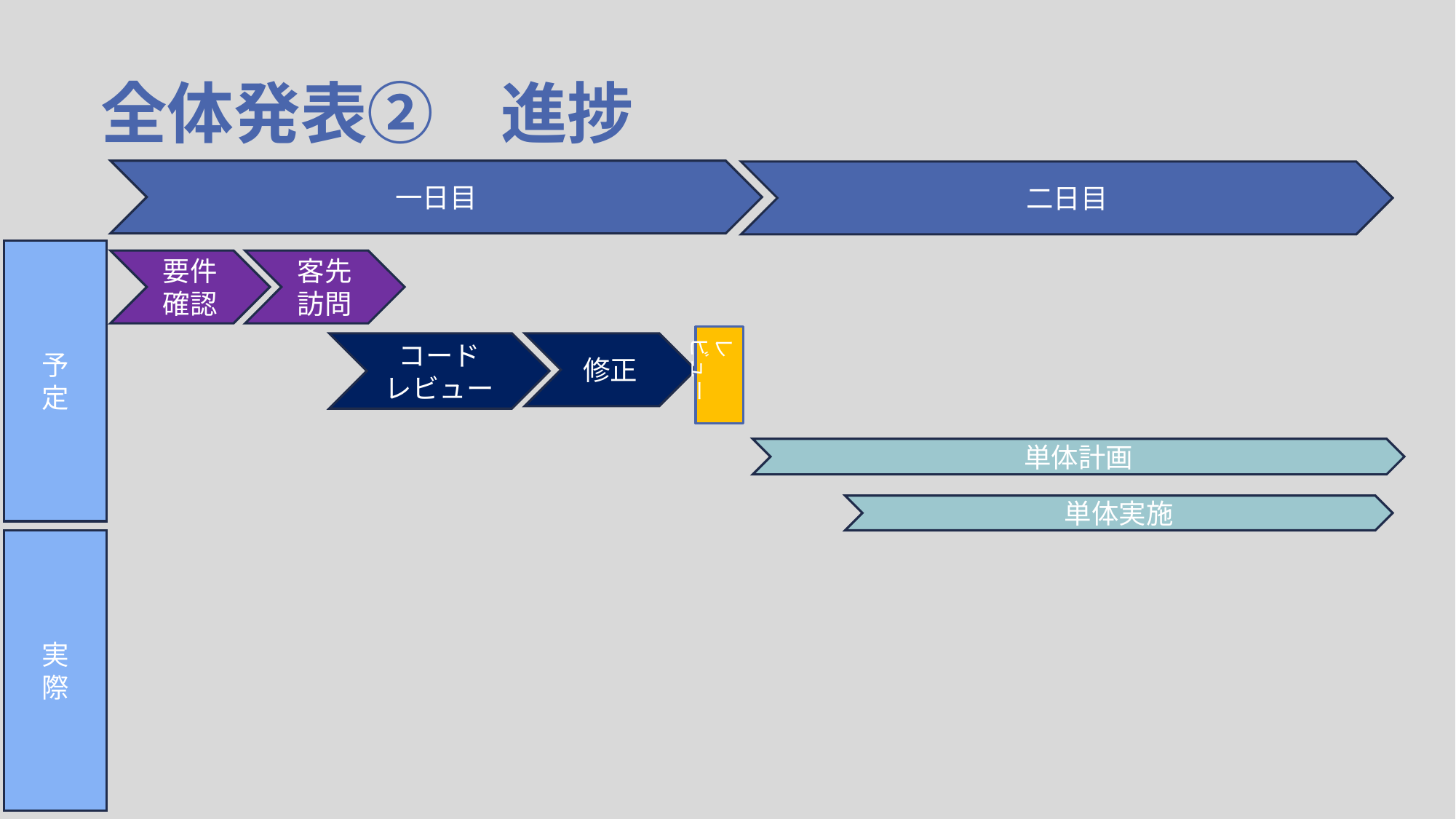

# 全体発表②　進捗
一日目
二日目
予
定
要件確認
客先訪問
レビュー
コード
レビュー
修正
単体計画
単体実施
実
際